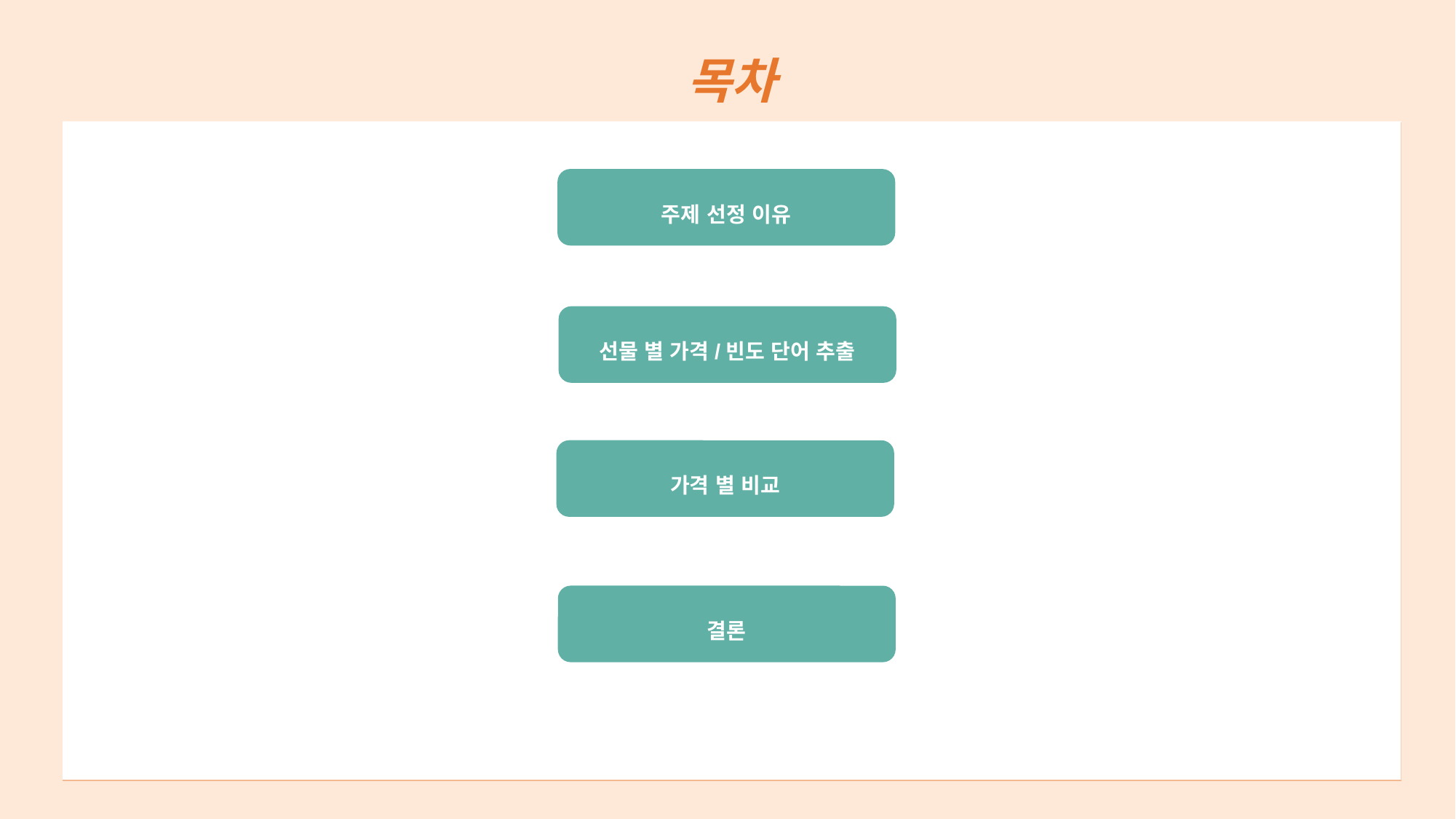

목차

주제 선정 이유
선물 별 가격/빈도 단어 추출
가격 별 비교
결론